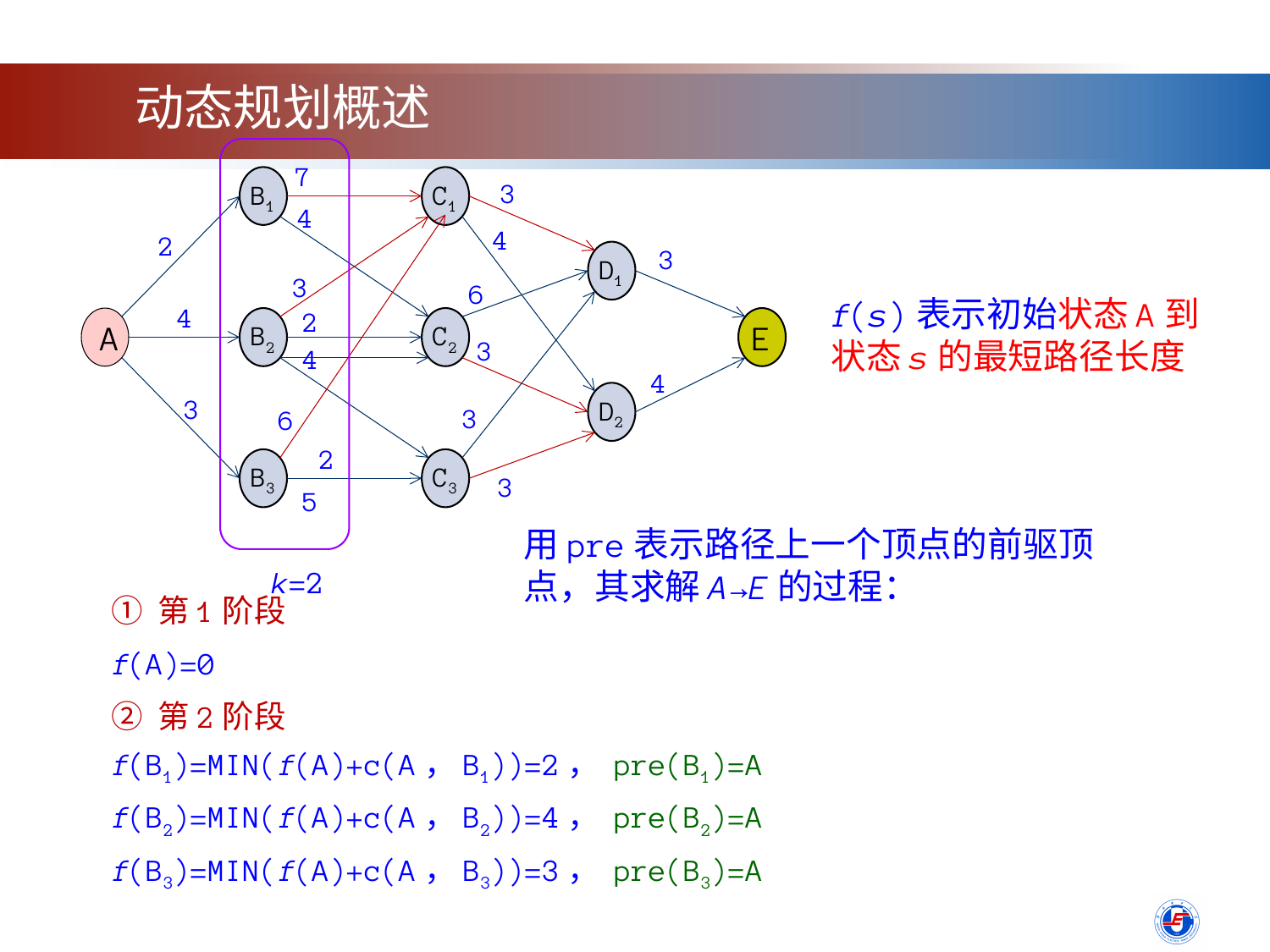

动态规划概述

k=2
7
B1
C1
3
4
4
2
3
D1
3
6
4
2
A
B2
C2
E
3
4
4
D2
3
3
6
2
B3
C3
3
5
f(s)表示初始状态A到状态s的最短路径长度
用pre表示路径上一个顶点的前驱顶点，其求解A→E的过程：
① 第1阶段
f(A)=0
② 第2阶段
f(B1)=MIN(f(A)+c(A，B1))=2， pre(B1)=A
f(B2)=MIN(f(A)+c(A，B2))=4， pre(B2)=A
f(B3)=MIN(f(A)+c(A，B3))=3， pre(B3)=A